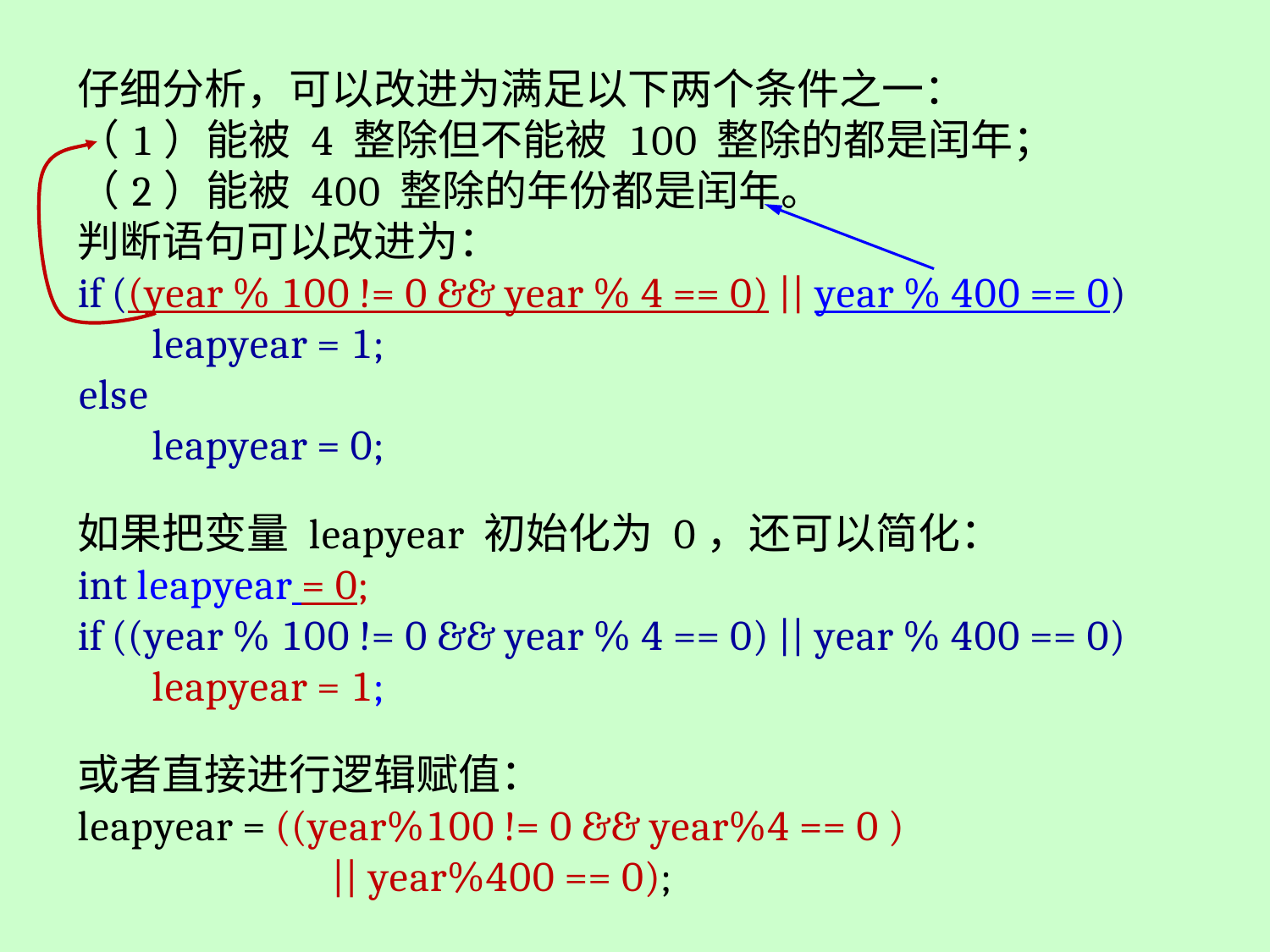

仔细分析，可以改进为满足以下两个条件之一：
（1）能被 4 整除但不能被 100 整除的都是闰年；
（2）能被 400 整除的年份都是闰年。
判断语句可以改进为：
if ((year % 100 != 0 && year % 4 == 0) || year % 400 == 0)
        leapyear = 1;
else
        leapyear = 0;

如果把变量 leapyear 初始化为 0，还可以简化：
int leapyear = 0;
if ((year % 100 != 0 && year % 4 == 0) || year % 400 == 0)
        leapyear = 1;

或者直接进行逻辑赋值：
leapyear = ((year%100 != 0 && year%4 == 0 )
		|| year%400 == 0);

25